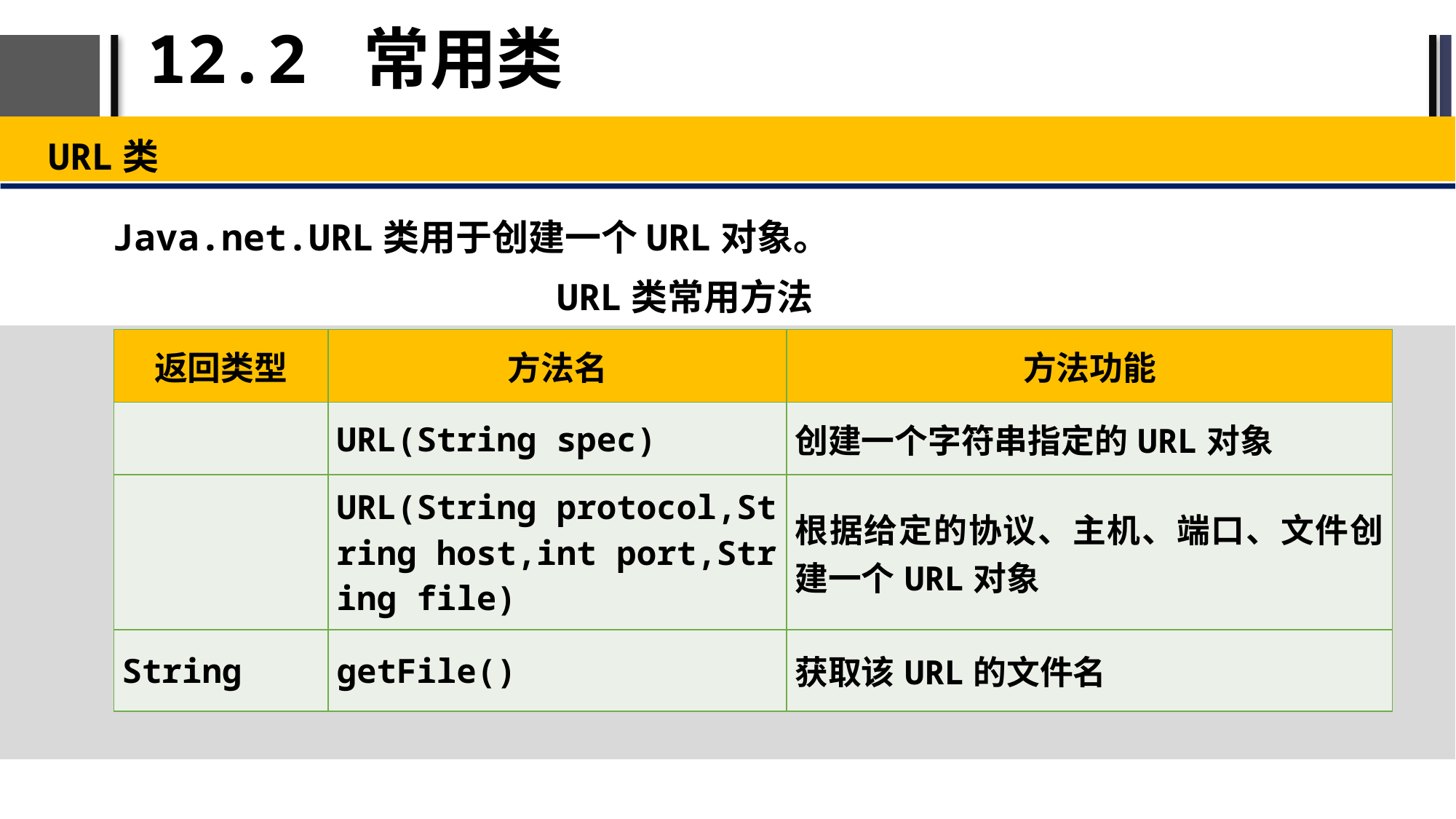

# 12.2 常用类

URL类

Java.net.URL类用于创建一个URL对象。
URL类常用方法

| 返回类型 | 方法名 | 方法功能 |
| --- | --- | --- |
|  | URL(String spec) | 创建一个字符串指定的URL对象 |
|  | URL(String protocol,String host,int port,String file) | 根据给定的协议、主机、端口、文件创建一个URL对象 |
| String | getFile() | 获取该URL的文件名 |